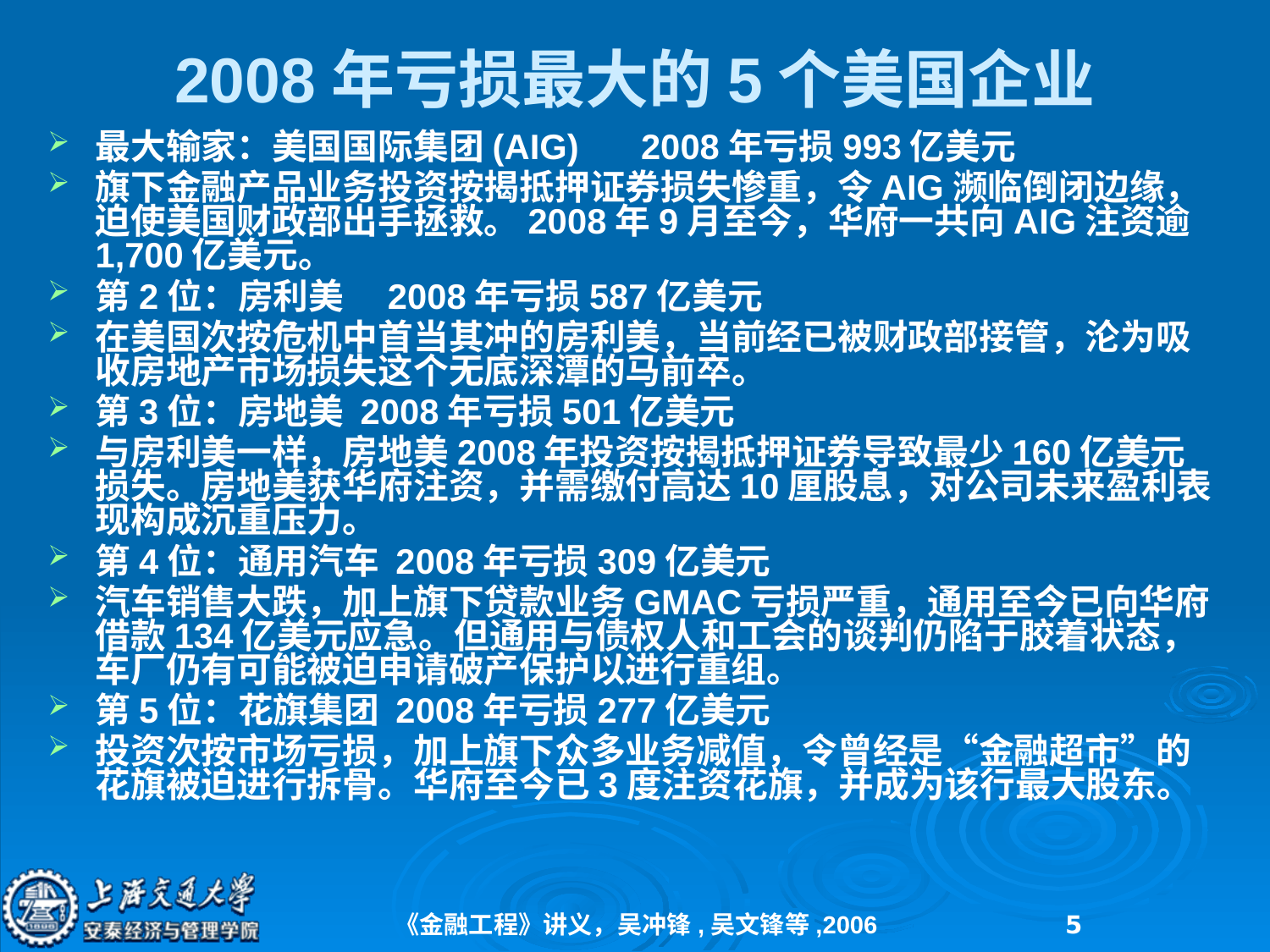

# 2008年亏损最大的5个美国企业
最大输家：美国国际集团(AIG) 　2008年亏损993亿美元
旗下金融产品业务投资按揭抵押证券损失惨重，令AIG濒临倒闭边缘，迫使美国财政部出手拯救。2008年9月至今，华府一共向AIG注资逾1,700亿美元。
第2位：房利美　2008年亏损587亿美元
在美国次按危机中首当其冲的房利美，当前经已被财政部接管，沦为吸收房地产市场损失这个无底深潭的马前卒。
第3位：房地美 2008年亏损501亿美元
与房利美一样，房地美2008年投资按揭抵押证券导致最少160亿美元损失。房地美获华府注资，并需缴付高达10厘股息，对公司未来盈利表现构成沉重压力。
第4位：通用汽车 2008年亏损309亿美元
汽车销售大跌，加上旗下贷款业务GMAC亏损严重，通用至今已向华府借款134亿美元应急。但通用与债权人和工会的谈判仍陷于胶着状态，车厂仍有可能被迫申请破产保护以进行重组。
第5位：花旗集团 2008年亏损277亿美元
投资次按市场亏损，加上旗下众多业务减值，令曾经是“金融超市”的花旗被迫进行拆骨。华府至今已3度注资花旗，并成为该行最大股东。